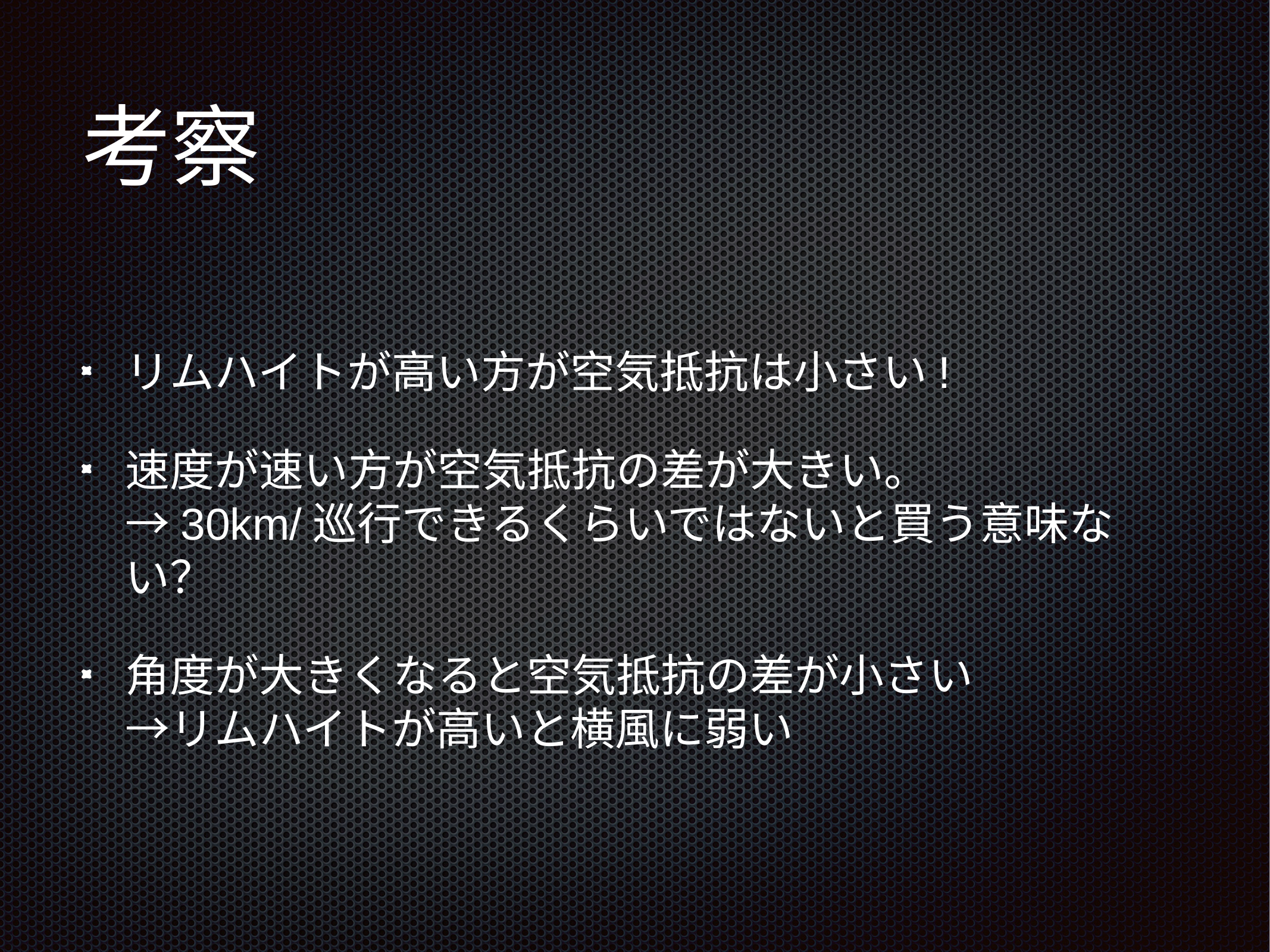

# 考察
リムハイトが高い方が空気抵抗は小さい!
速度が速い方が空気抵抗の差が大きい。
→30km/巡行できるくらいではないと買う意味ない？
角度が大きくなると空気抵抗の差が小さい
→リムハイトが高いと横風に弱い